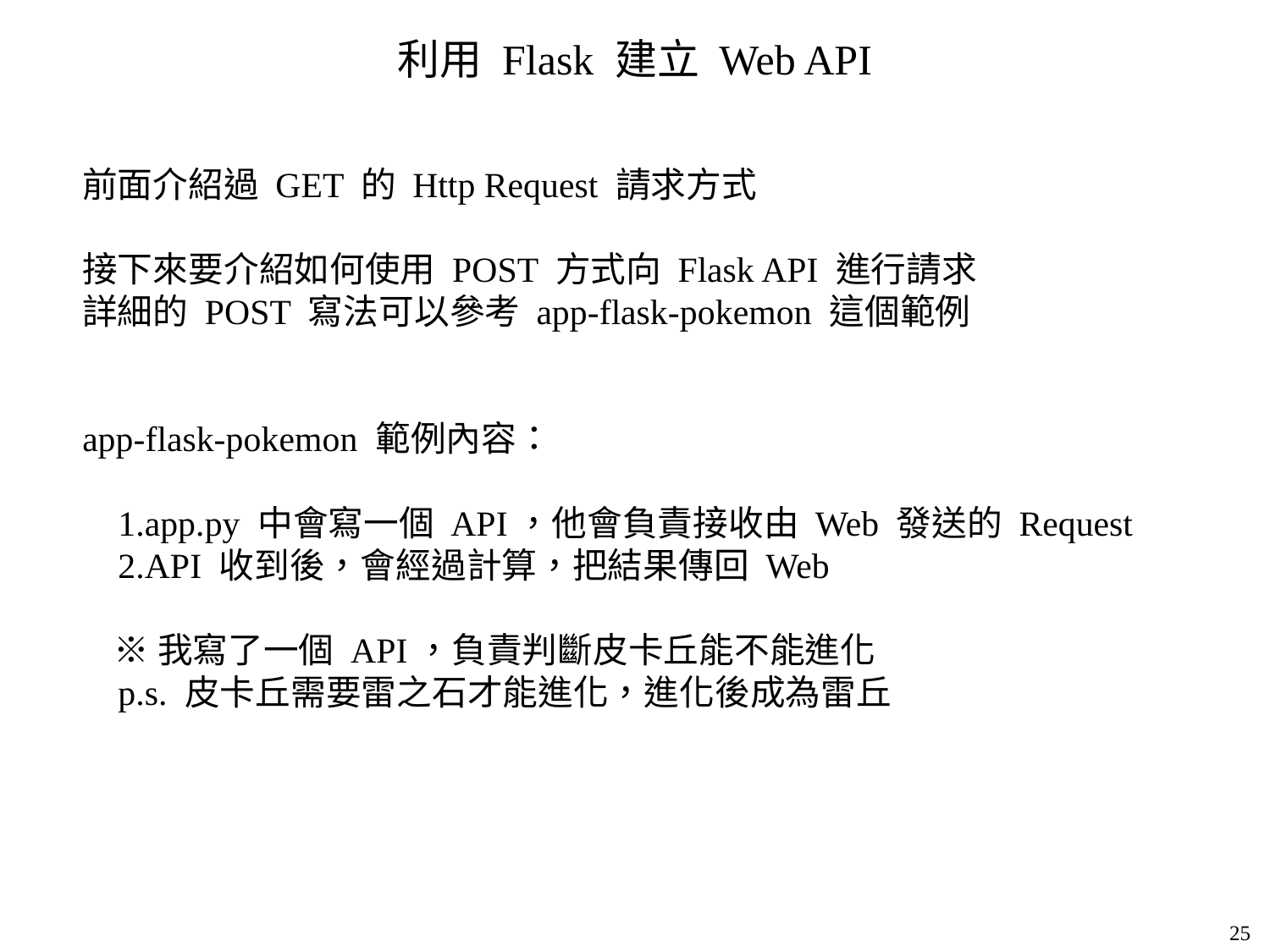

利用 Flask 建立 Web API
前面介紹過 GET 的 Http Request 請求方式

接下來要介紹如何使用 POST 方式向 Flask API 進行請求
詳細的 POST 寫法可以參考 app-flask-pokemon 這個範例

app-flask-pokemon 範例內容：

    1.app.py 中會寫一個 API，他會負責接收由 Web 發送的 Request
    2.API 收到後，會經過計算，把結果傳回 Web

    ※我寫了一個 API，負責判斷皮卡丘能不能進化
    p.s. 皮卡丘需要雷之石才能進化，進化後成為雷丘
25